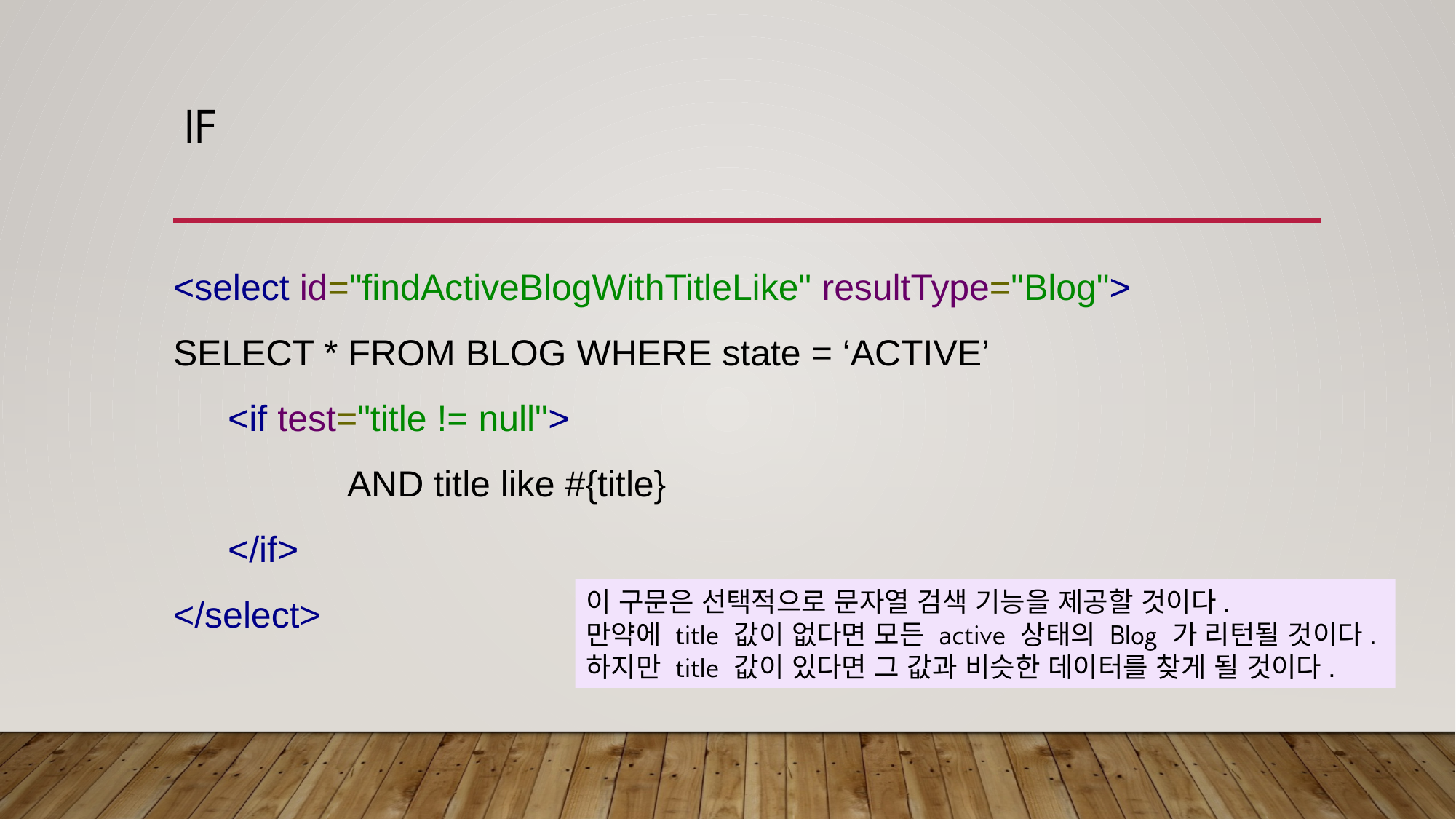

# IF
<select id="findActiveBlogWithTitleLike" resultType="Blog">
SELECT * FROM BLOG WHERE state = ‘ACTIVE’
<if test="title != null">
	 AND title like #{title}
</if>
</select>
이 구문은 선택적으로 문자열 검색 기능을 제공할 것이다.
만약에 title 값이 없다면 모든 active 상태의 Blog 가 리턴될 것이다.
하지만 title 값이 있다면 그 값과 비슷한 데이터를 찾게 될 것이다.